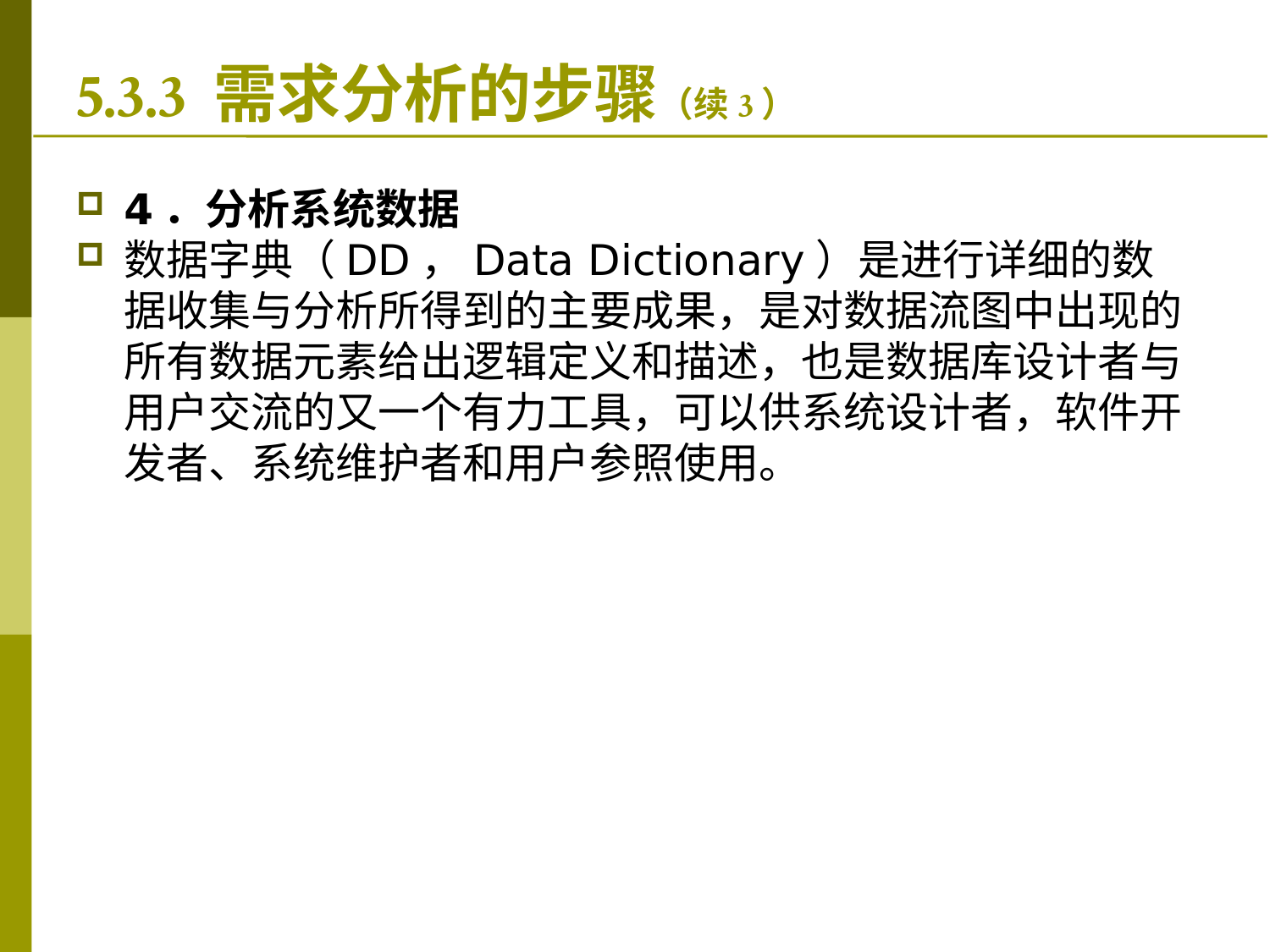

# 5.3.3 需求分析的步骤（续3）
4．分析系统数据
数据字典（DD，Data Dictionary）是进行详细的数据收集与分析所得到的主要成果，是对数据流图中出现的所有数据元素给出逻辑定义和描述，也是数据库设计者与用户交流的又一个有力工具，可以供系统设计者，软件开发者、系统维护者和用户参照使用。